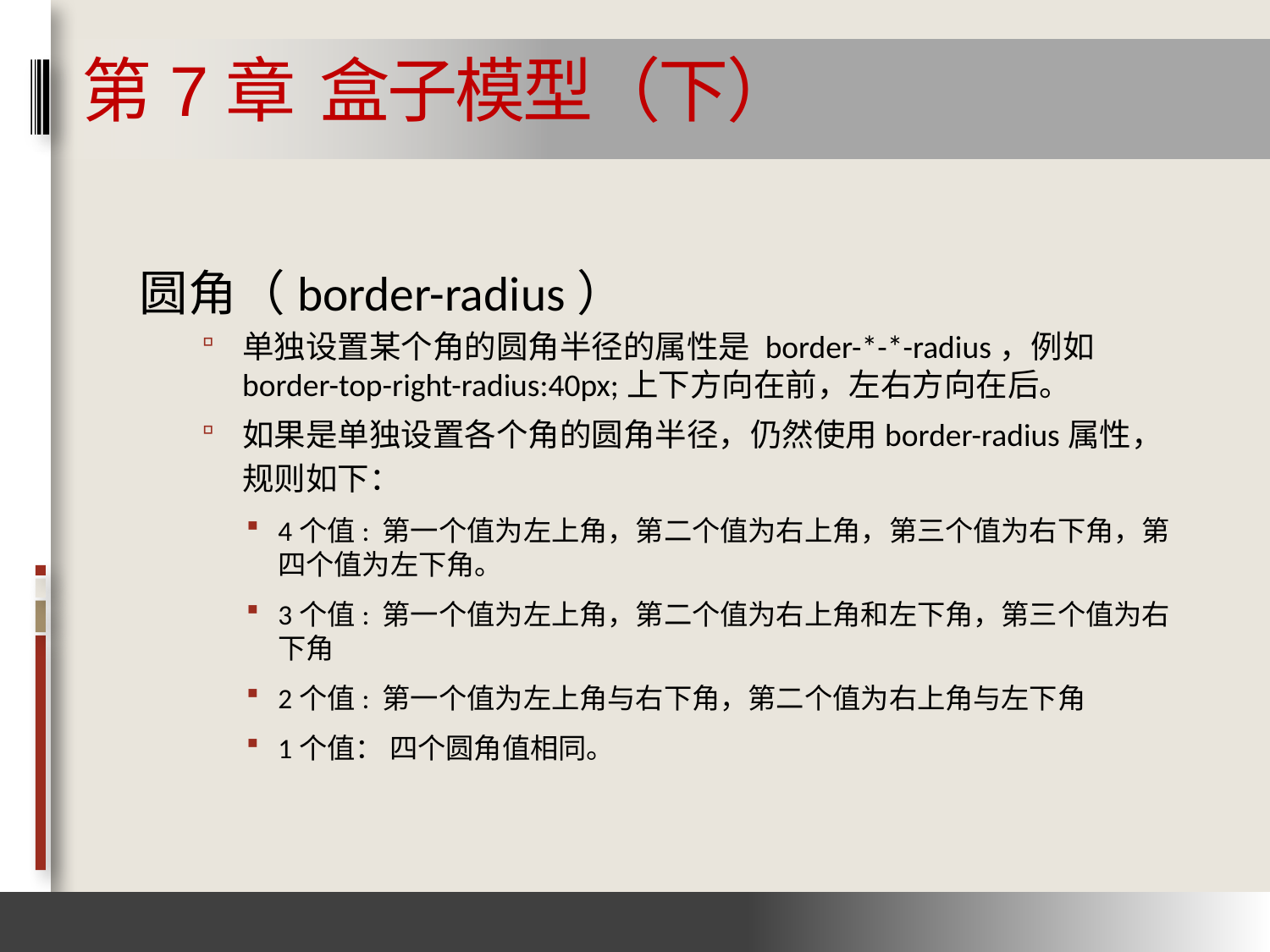

# 第7章  盒子模型（下）
圆角（border-radius）
单独设置某个角的圆角半径的属性是 border-*-*-radius，例如border-top-right-radius:40px;上下方向在前，左右方向在后。
如果是单独设置各个角的圆角半径，仍然使用border-radius属性，规则如下：
4个值: 第一个值为左上角，第二个值为右上角，第三个值为右下角，第四个值为左下角。
3个值: 第一个值为左上角，第二个值为右上角和左下角，第三个值为右下角
2个值: 第一个值为左上角与右下角，第二个值为右上角与左下角
1个值： 四个圆角值相同。